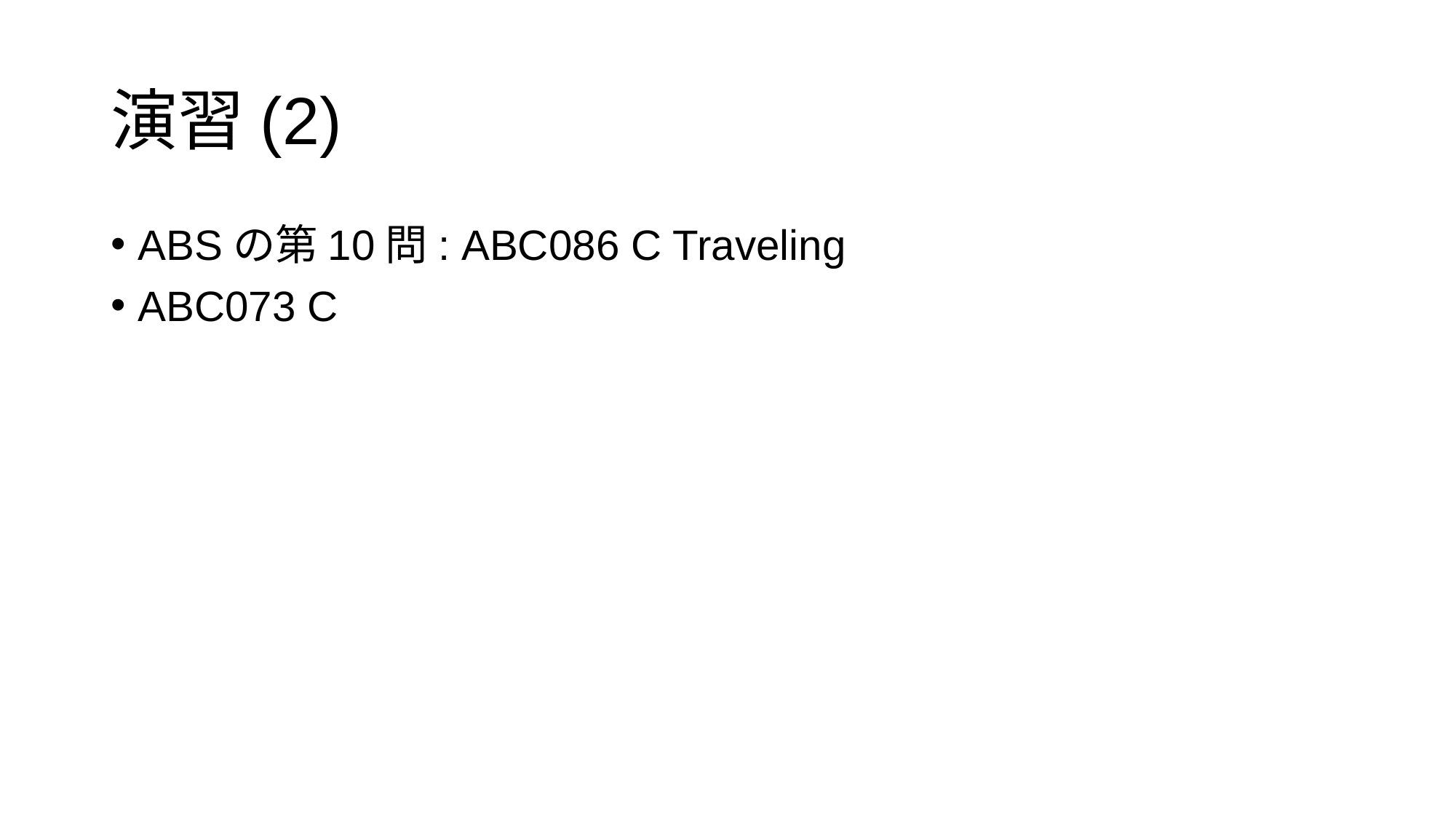

# 演習(2)
ABSの第10問: ABC086 C Traveling
ABC073 C